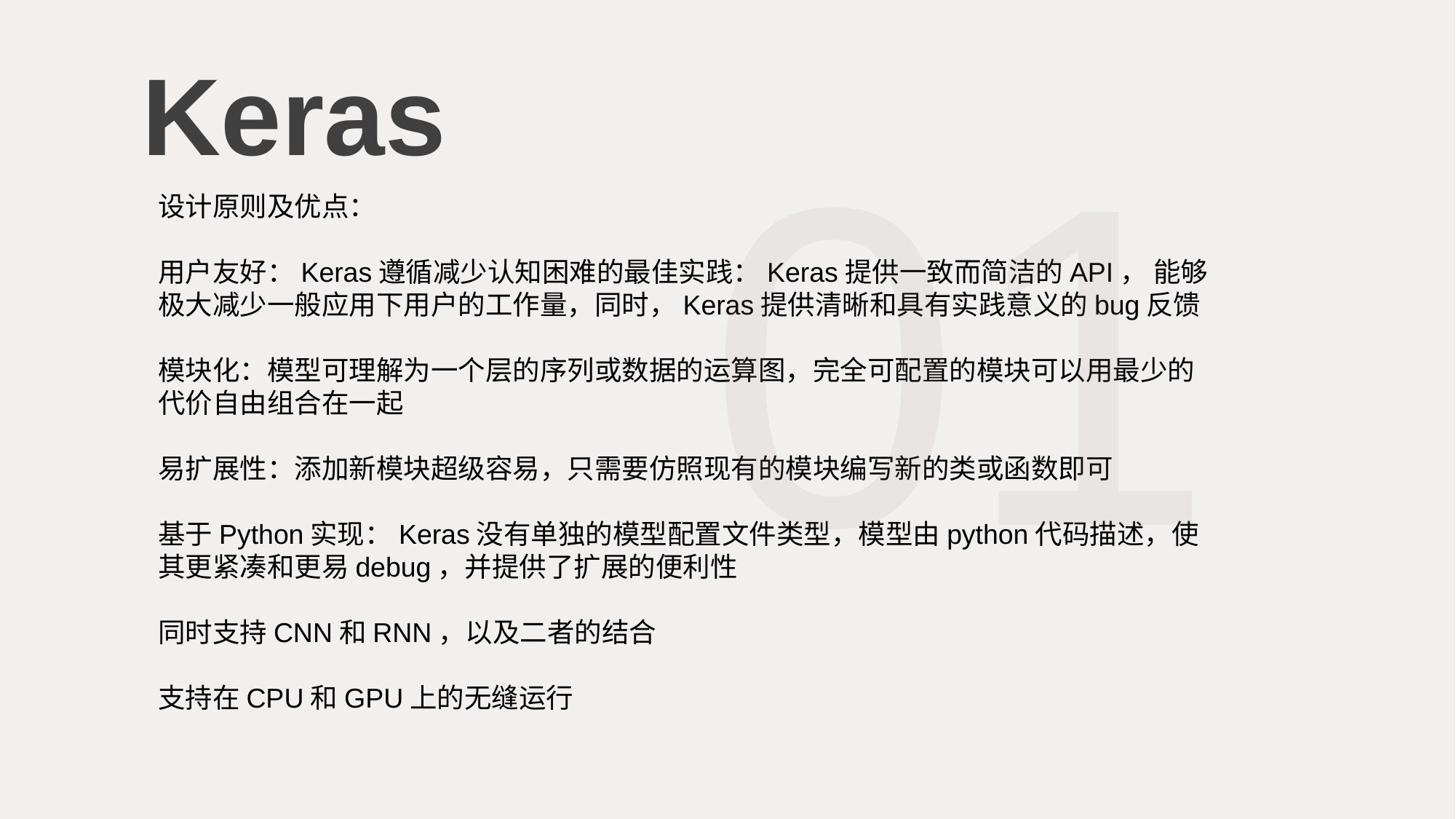

Keras
01
设计原则及优点：

用户友好：Keras遵循减少认知困难的最佳实践：Keras提供一致而简洁的API， 能够极大减少一般应用下用户的工作量，同时，Keras提供清晰和具有实践意义的bug反馈

模块化：模型可理解为一个层的序列或数据的运算图，完全可配置的模块可以用最少的代价自由组合在一起

易扩展性：添加新模块超级容易，只需要仿照现有的模块编写新的类或函数即可

基于Python实现：Keras没有单独的模型配置文件类型，模型由python代码描述，使其更紧凑和更易debug，并提供了扩展的便利性

同时支持CNN和RNN，以及二者的结合

支持在CPU和GPU上的无缝运行